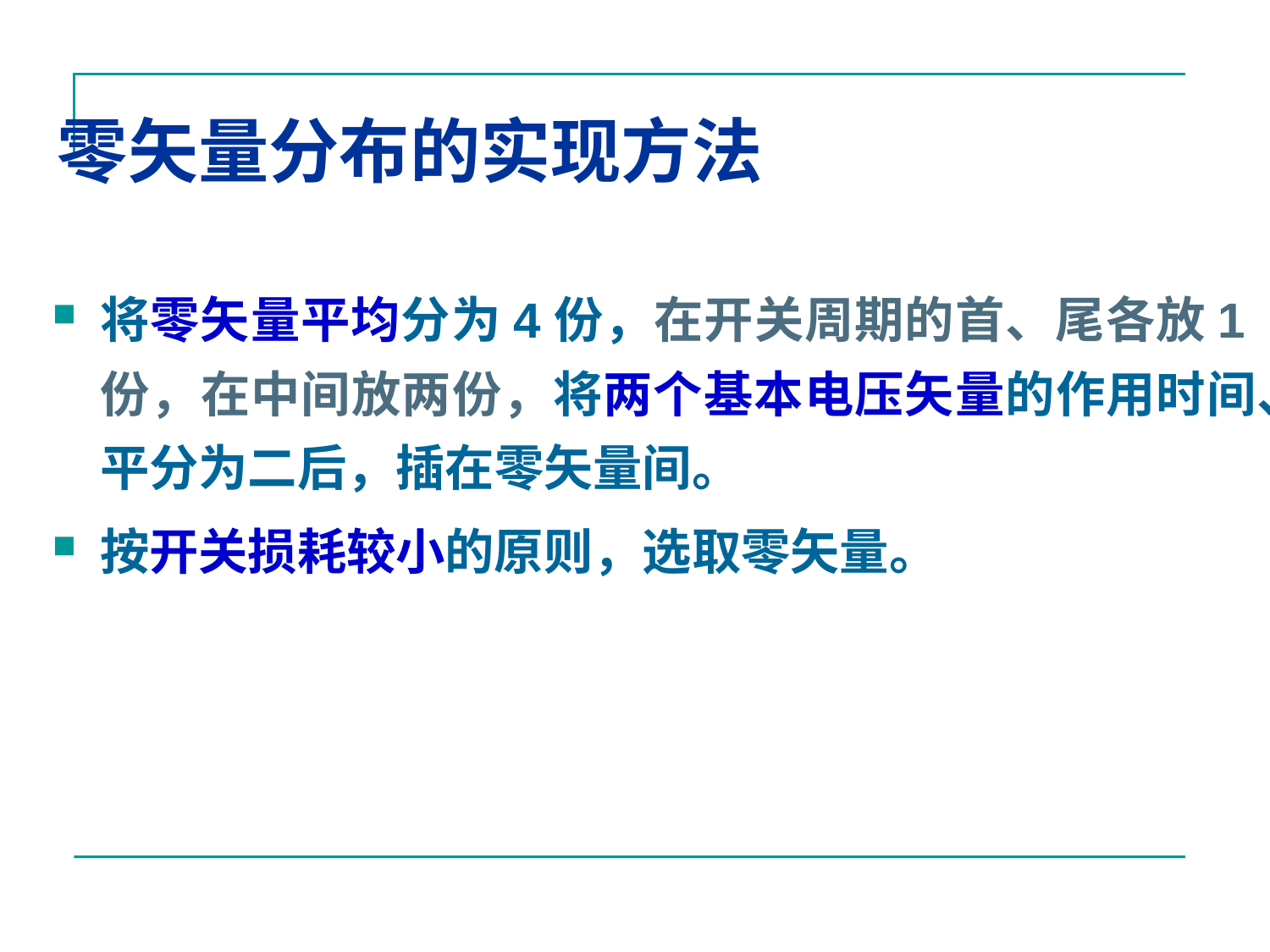

# 零矢量分布的实现方法
将零矢量平均分为4份，在开关周期的首、尾各放1份，在中间放两份，将两个基本电压矢量的作用时间、平分为二后，插在零矢量间。
按开关损耗较小的原则，选取零矢量。